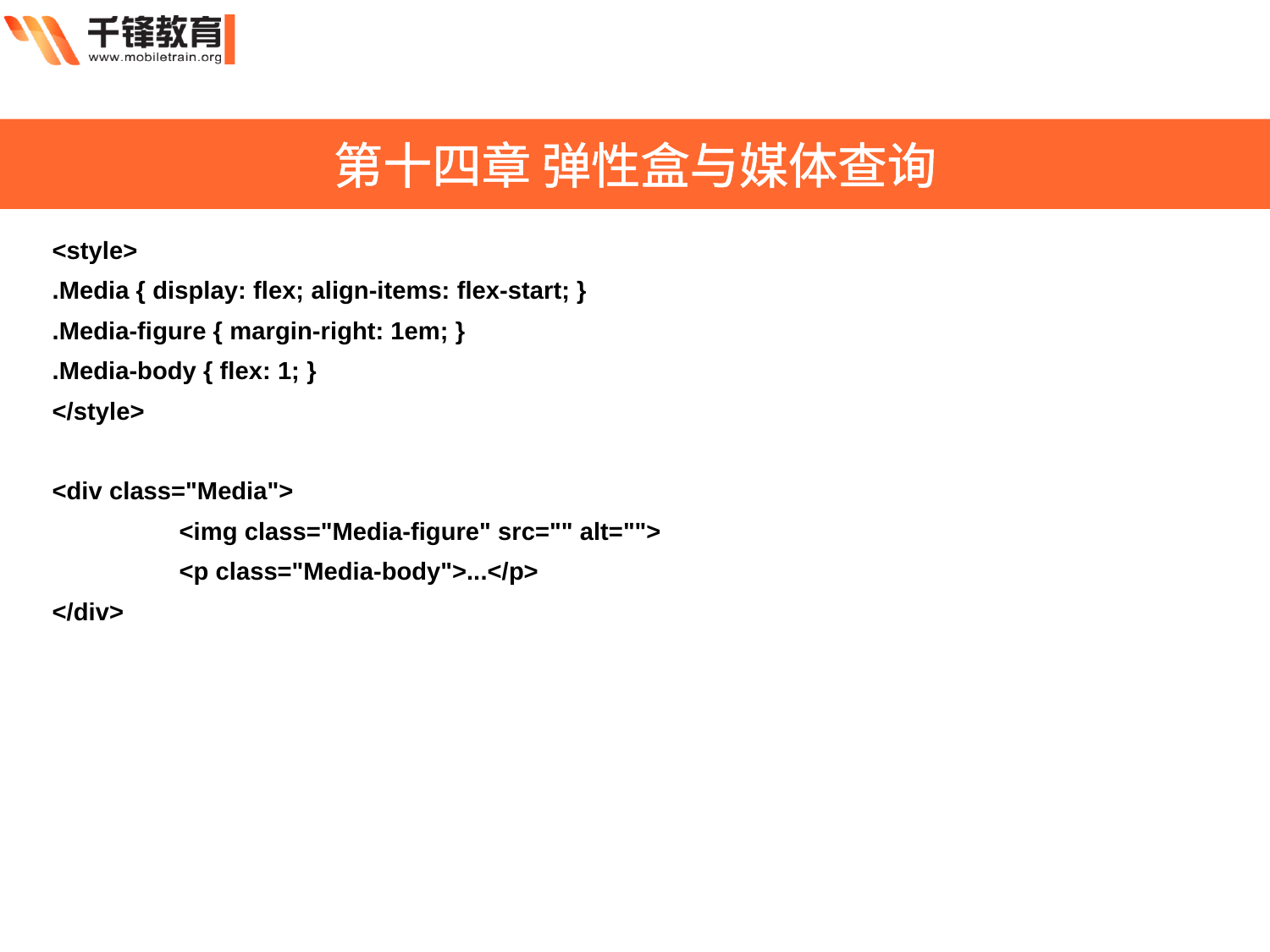

第十四章 弹性盒与媒体查询
<style>
.Media { display: flex; align-items: flex-start; }
.Media-figure { margin-right: 1em; }
.Media-body { flex: 1; }
</style>

<div class="Media">
	<img class="Media-figure" src="" alt="">
	<p class="Media-body">...</p>
</div>